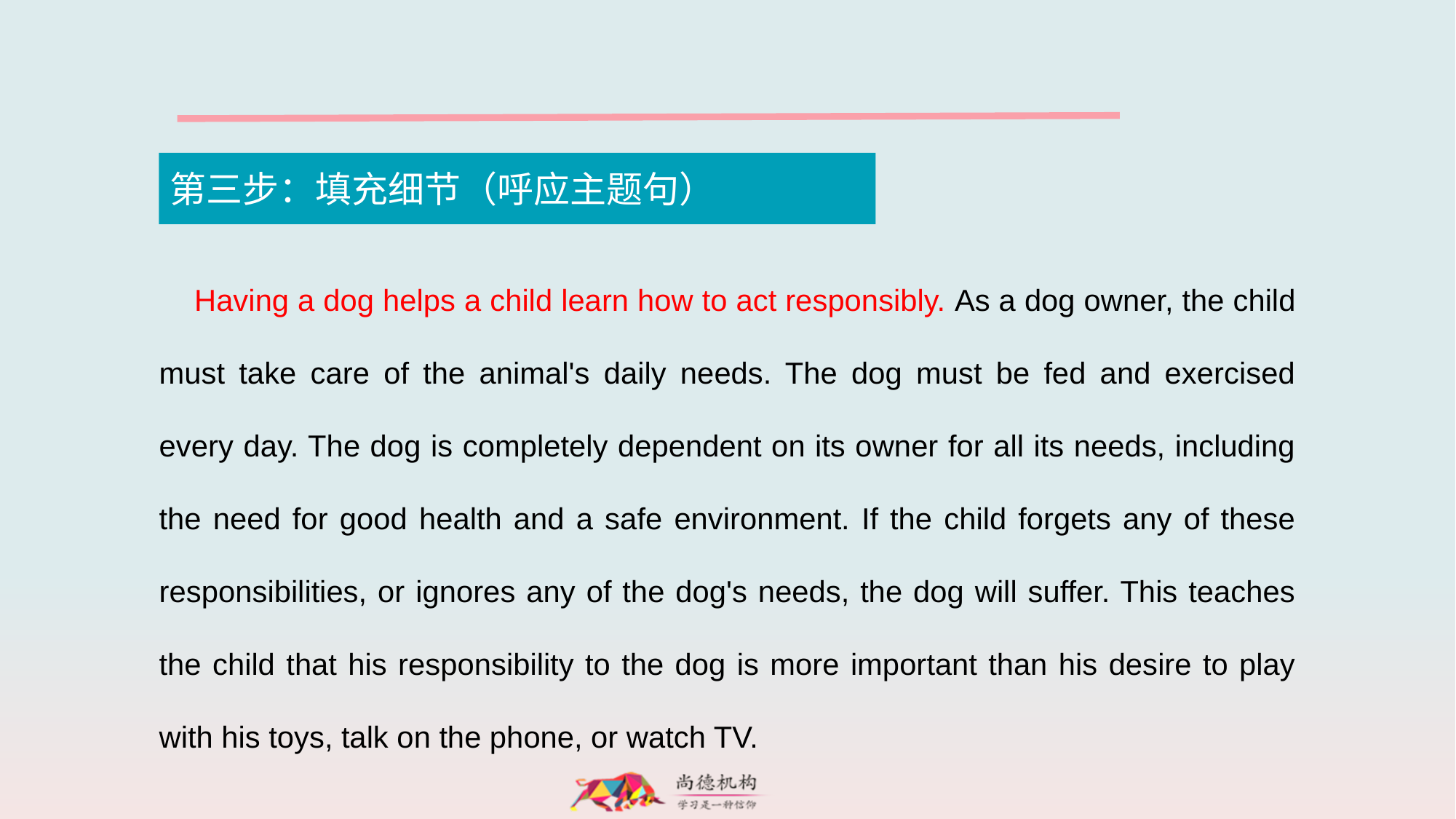

Having a dog helps a child learn how to act responsibly. As a dog owner, the child must take care of the animal's daily needs. The dog must be fed and exercised every day. The dog is completely dependent on its owner for all its needs, including the need for good health and a safe environment. If the child forgets any of these responsibilities, or ignores any of the dog's needs, the dog will suffer. This teaches the child that his responsibility to the dog is more important than his desire to play with his toys, talk on the phone, or watch TV.
第三步：填充细节（呼应主题句）